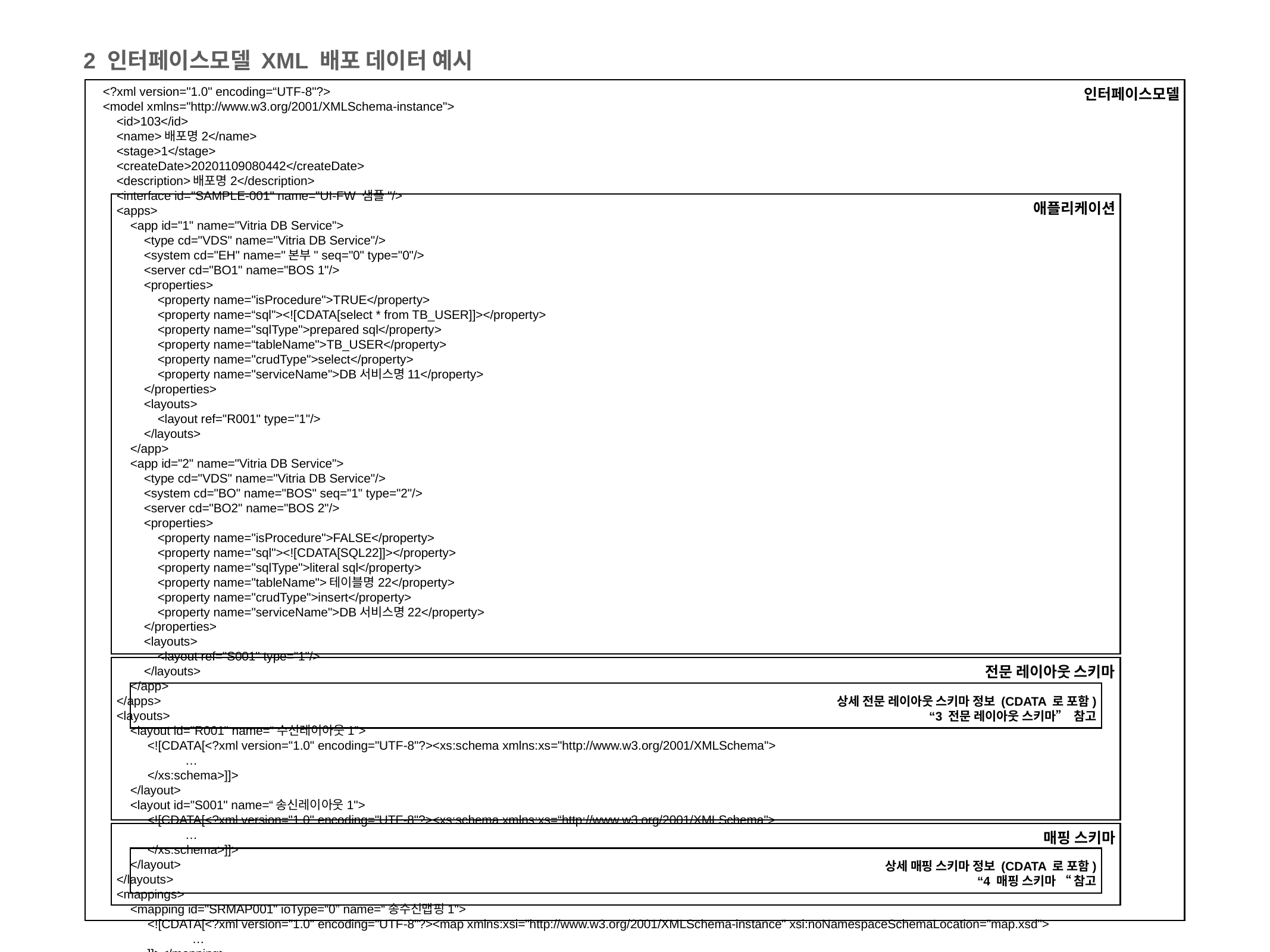

2 인터페이스모델 XML 배포 데이터 예시
<?xml version="1.0" encoding=“UTF-8"?>
<model xmlns="http://www.w3.org/2001/XMLSchema-instance">
    <id>103</id>
    <name>배포명2</name>
    <stage>1</stage>
    <createDate>20201109080442</createDate>
    <description>배포명2</description>
    <interface id="SAMPLE-001" name="UI-FW 샘플"/>
    <apps>
        <app id="1" name="Vitria DB Service">
            <type cd="VDS" name="Vitria DB Service"/>
            <system cd="EH" name="본부" seq="0" type="0"/>
            <server cd="BO1" name="BOS 1"/>
            <properties>
                <property name="isProcedure">TRUE</property>
                <property name=“sql"><![CDATA[select * from TB_USER]]></property>
                <property name="sqlType">prepared sql</property>
                <property name=“tableName">TB_USER</property>
                <property name="crudType">select</property>
                <property name="serviceName">DB서비스명11</property>
            </properties>
            <layouts>
                <layout ref="R001" type="1"/>
            </layouts>
        </app>
        <app id="2" name="Vitria DB Service">
            <type cd="VDS" name="Vitria DB Service"/>
            <system cd="BO" name="BOS" seq="1" type="2"/>
            <server cd="BO2" name="BOS 2"/>
            <properties>
                <property name="isProcedure">FALSE</property>
                <property name="sql"><![CDATA[SQL22]]></property>
                <property name="sqlType">literal sql</property>
                <property name="tableName">테이블명22</property>
                <property name="crudType">insert</property>
                <property name="serviceName">DB서비스명22</property>
            </properties>
            <layouts>
                <layout ref="S001" type="1"/>
            </layouts>
        </app>
    </apps>
    <layouts>
        <layout id="R001" name=“수신레이아웃1”>
<![CDATA[<?xml version="1.0" encoding="UTF-8"?><xs:schema xmlns:xs="http://www.w3.org/2001/XMLSchema">
           …
</xs:schema>]]>
        </layout>
        <layout id="S001" name=“송신레이아웃1">
             <![CDATA[<?xml version="1.0" encoding="UTF-8"?><xs:schema xmlns:xs=“http://www.w3.org/2001/XMLSchema">
           …
</xs:schema>]]>
        </layout>
    </layouts>
    <mappings>
        <mapping id="SRMAP001" ioType=“0” name=“송수신맵핑1">
<![CDATA[<?xml version="1.0" encoding="UTF-8"?><map xmlns:xsi="http://www.w3.org/2001/XMLSchema-instance" xsi:noNamespaceSchemaLocation="map.xsd">
…
             ]]></mapping>
    </mappings>
</model>
인터페이스모델
애플리케이션
전문 레이아웃 스키마

상세 전문 레이아웃 스키마 정보 (CDATA 로 포함)
“3 전문 레이아웃 스키마”  참고
매핑 스키마

상세 매핑 스키마 정보 (CDATA 로 포함)
“4 매핑 스키마 “ 참고